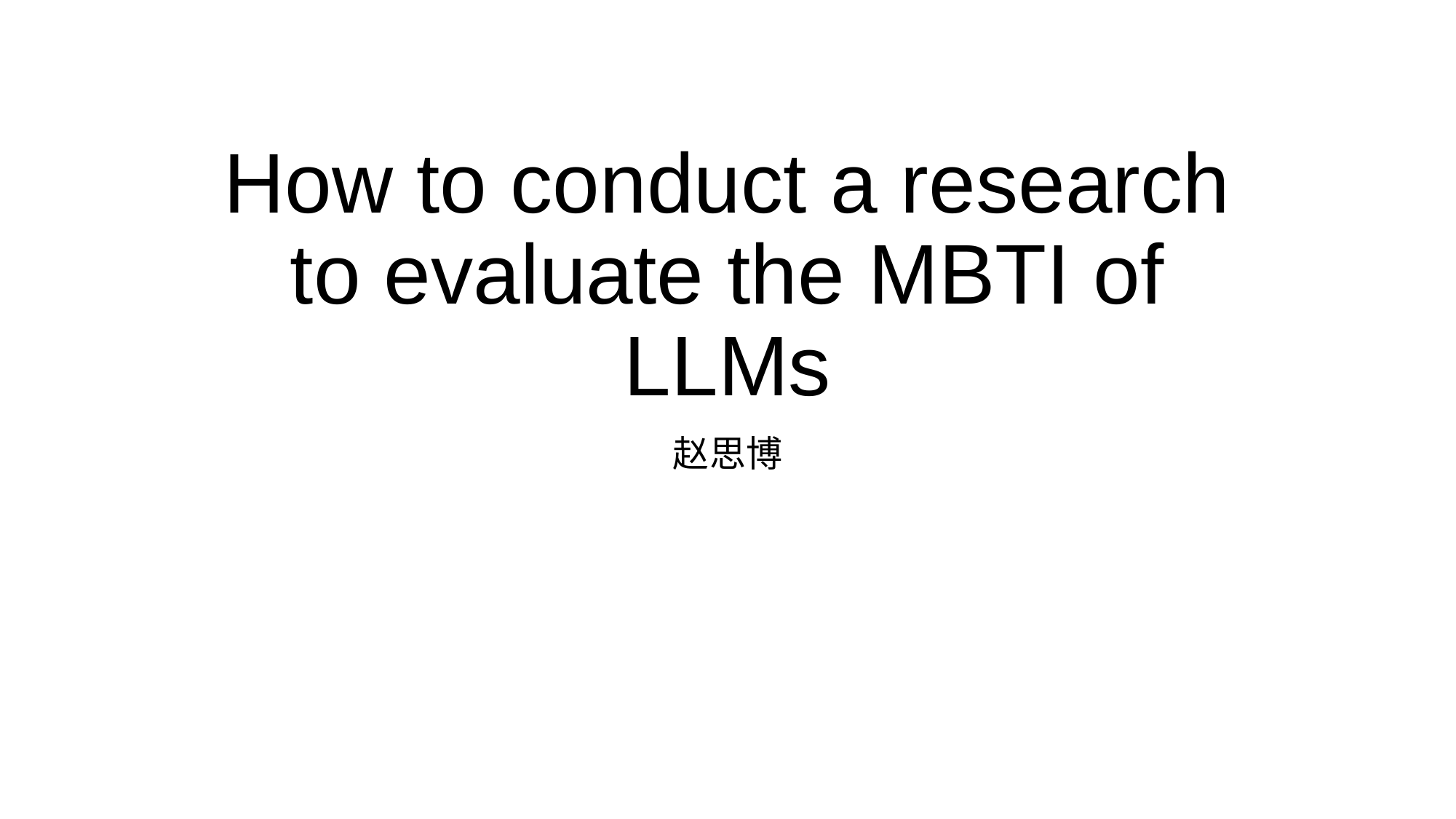

# How to conduct a research to evaluate the MBTI of LLMs
赵思博